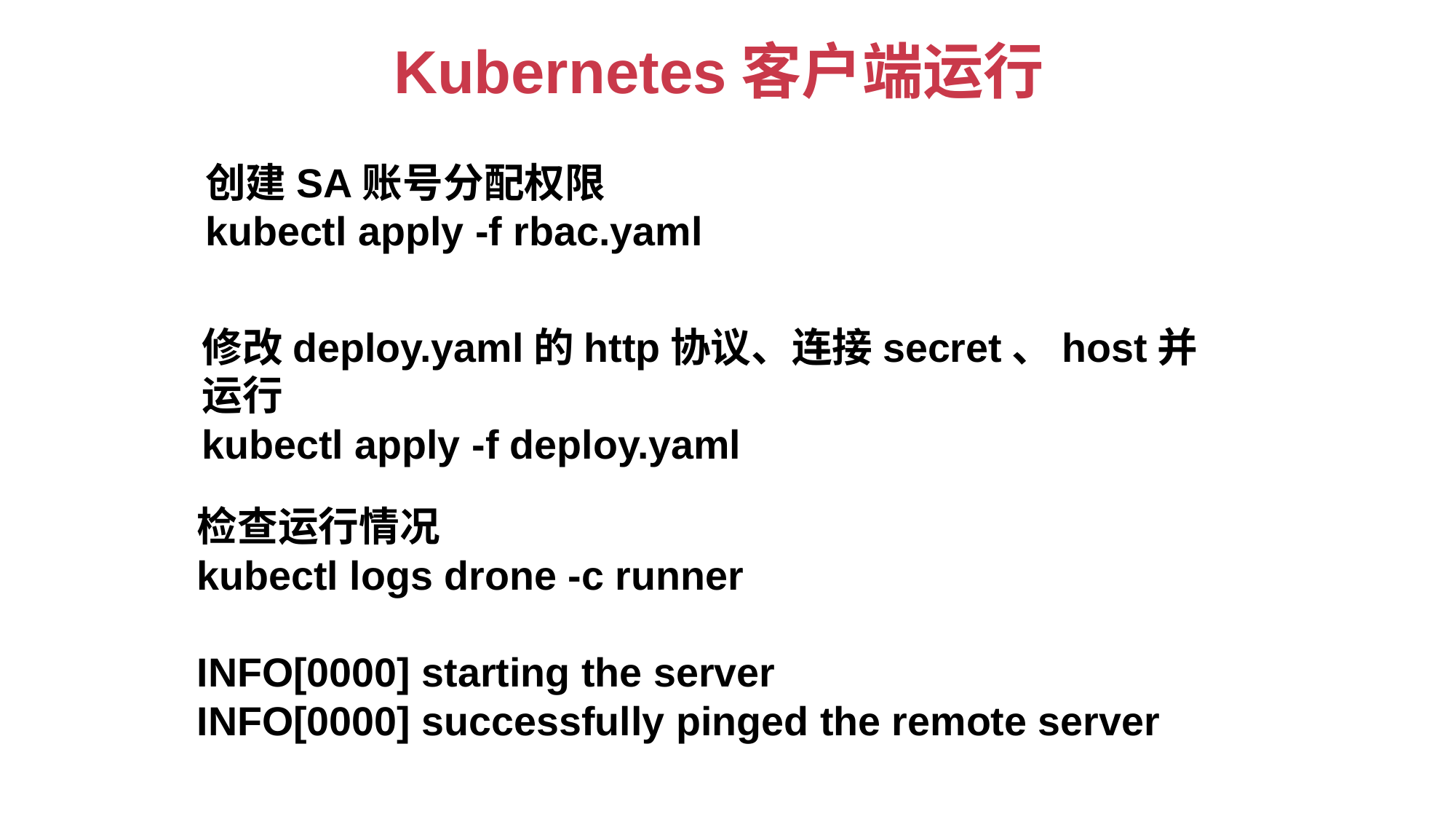

Kubernetes客户端运行
创建SA账号分配权限
kubectl apply -f rbac.yaml

修改deploy.yaml的http协议、连接secret、host并运行
kubectl apply -f deploy.yaml

检查运行情况
kubectl logs drone -c runner

INFO[0000] starting the server
INFO[0000] successfully pinged the remote server